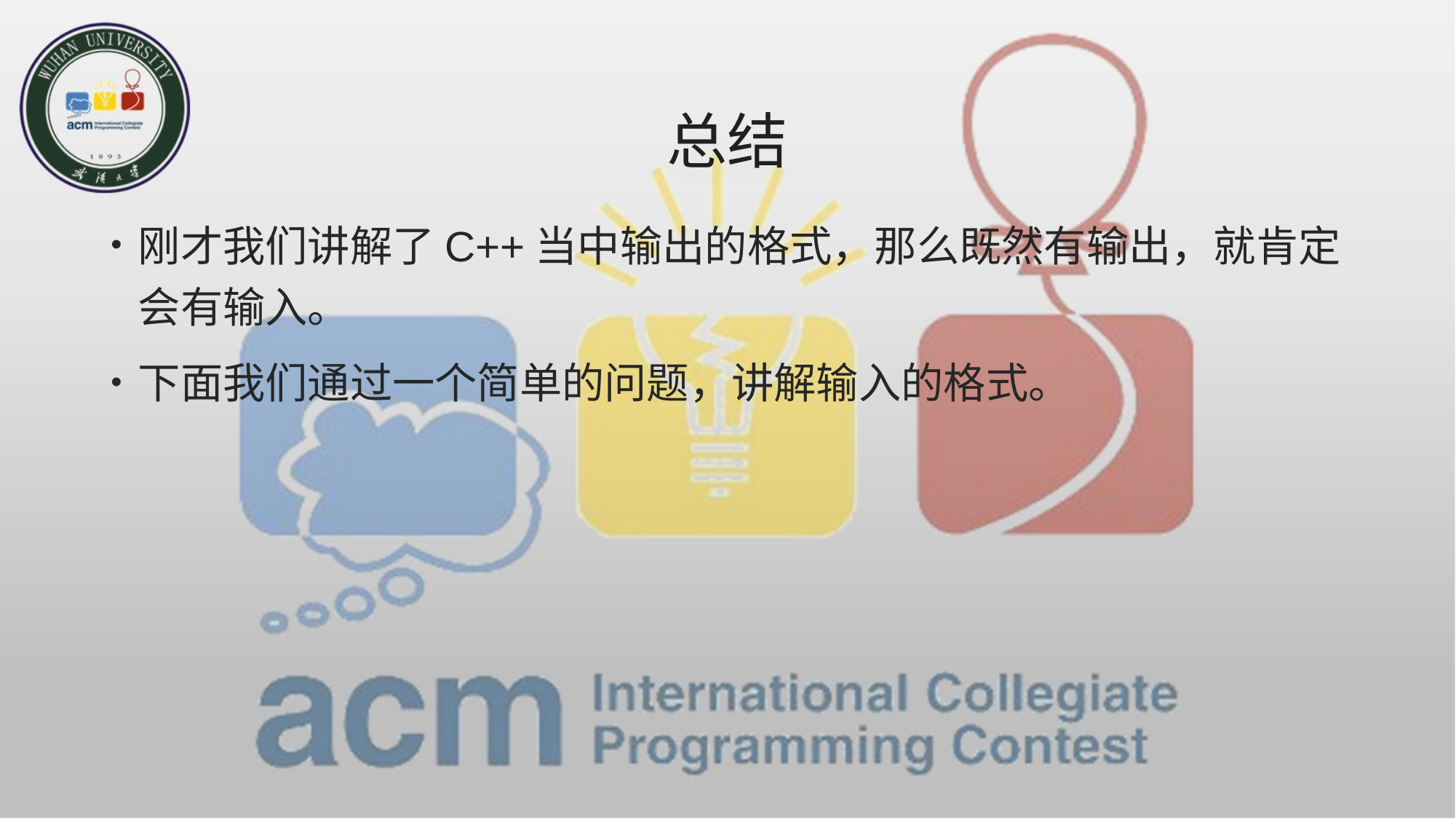

# 总结
刚才我们讲解了C++当中输出的格式，那么既然有输出，就肯定会有输入。
下面我们通过一个简单的问题，讲解输入的格式。